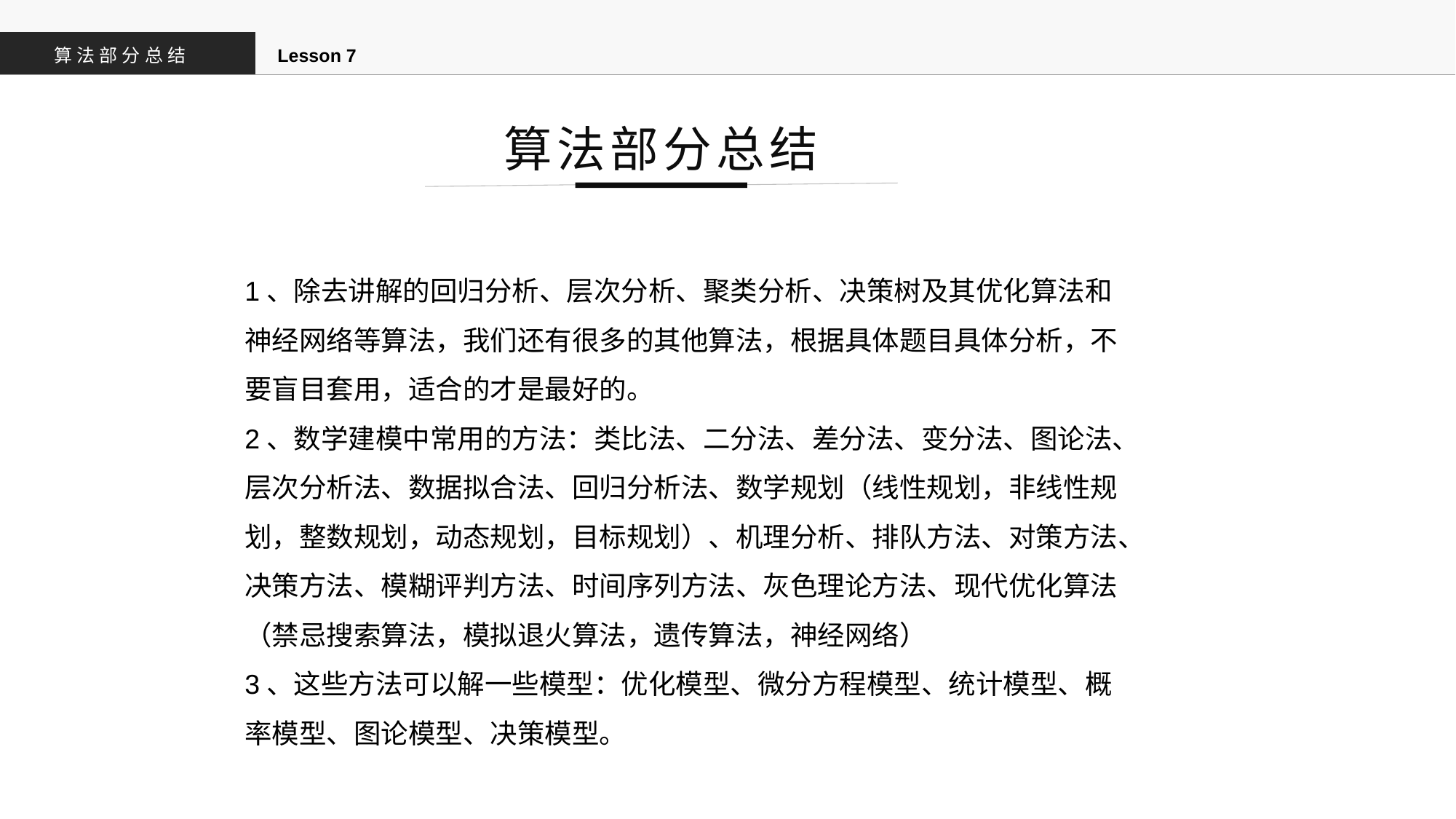

算法部分总结
Lesson 7
算法部分总结

1、除去讲解的回归分析、层次分析、聚类分析、决策树及其优化算法和神经网络等算法，我们还有很多的其他算法，根据具体题目具体分析，不要盲目套用，适合的才是最好的。
2、数学建模中常用的方法：类比法、二分法、差分法、变分法、图论法、层次分析法、数据拟合法、回归分析法、数学规划（线性规划，非线性规划，整数规划，动态规划，目标规划）、机理分析、排队方法、对策方法、决策方法、模糊评判方法、时间序列方法、灰色理论方法、现代优化算法（禁忌搜索算法，模拟退火算法，遗传算法，神经网络）
3、这些方法可以解一些模型：优化模型、微分方程模型、统计模型、概率模型、图论模型、决策模型。